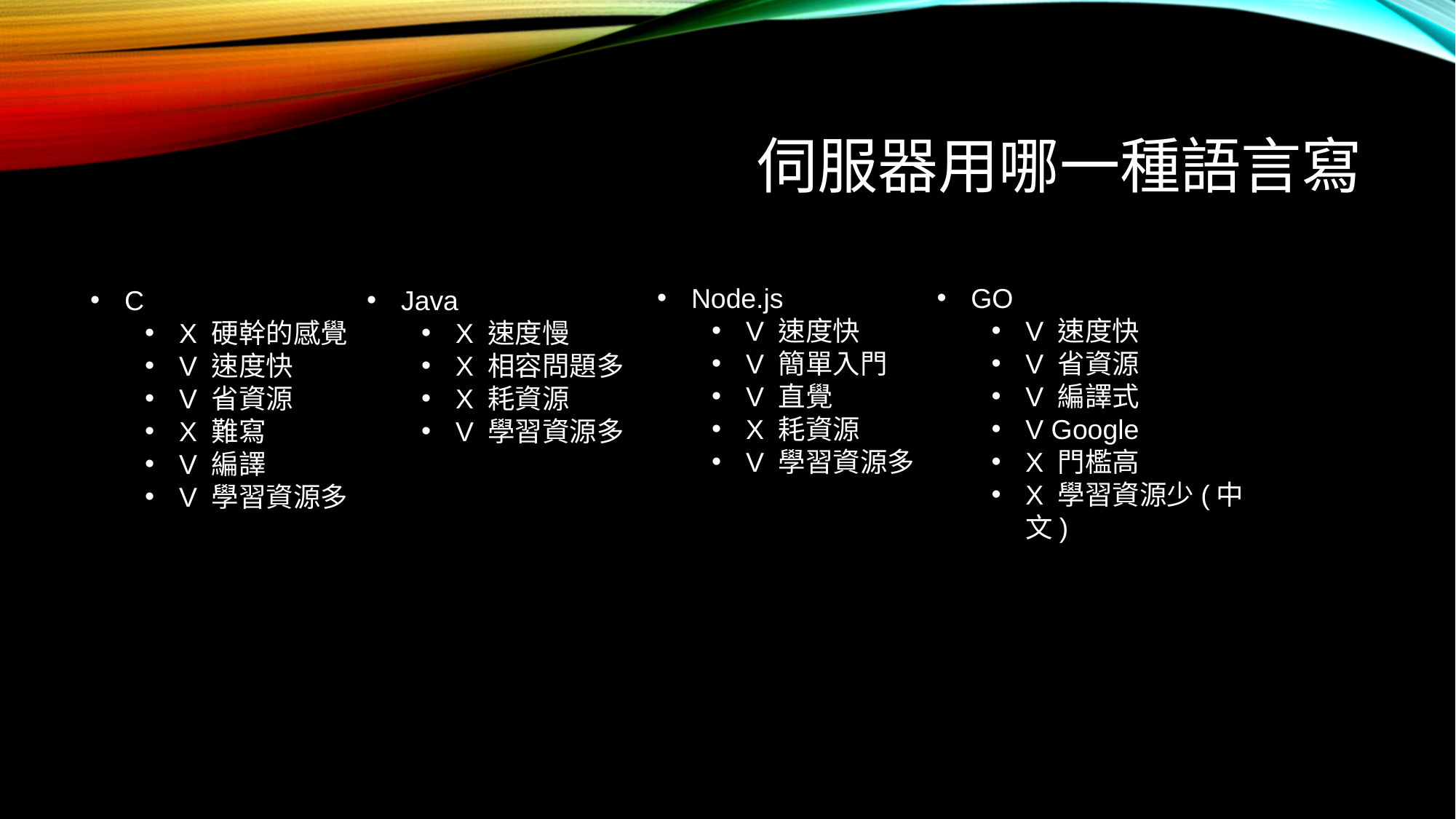

# 伺服器用哪一種語言寫
Node.js
V 速度快
V 簡單入門
V 直覺
X 耗資源
V 學習資源多
GO
V 速度快
V 省資源
V 編譯式
V Google
X 門檻高
X 學習資源少(中文)
C
X 硬幹的感覺
V 速度快
V 省資源
X 難寫
V 編譯
V 學習資源多
Java
X 速度慢
X 相容問題多
X 耗資源
V 學習資源多